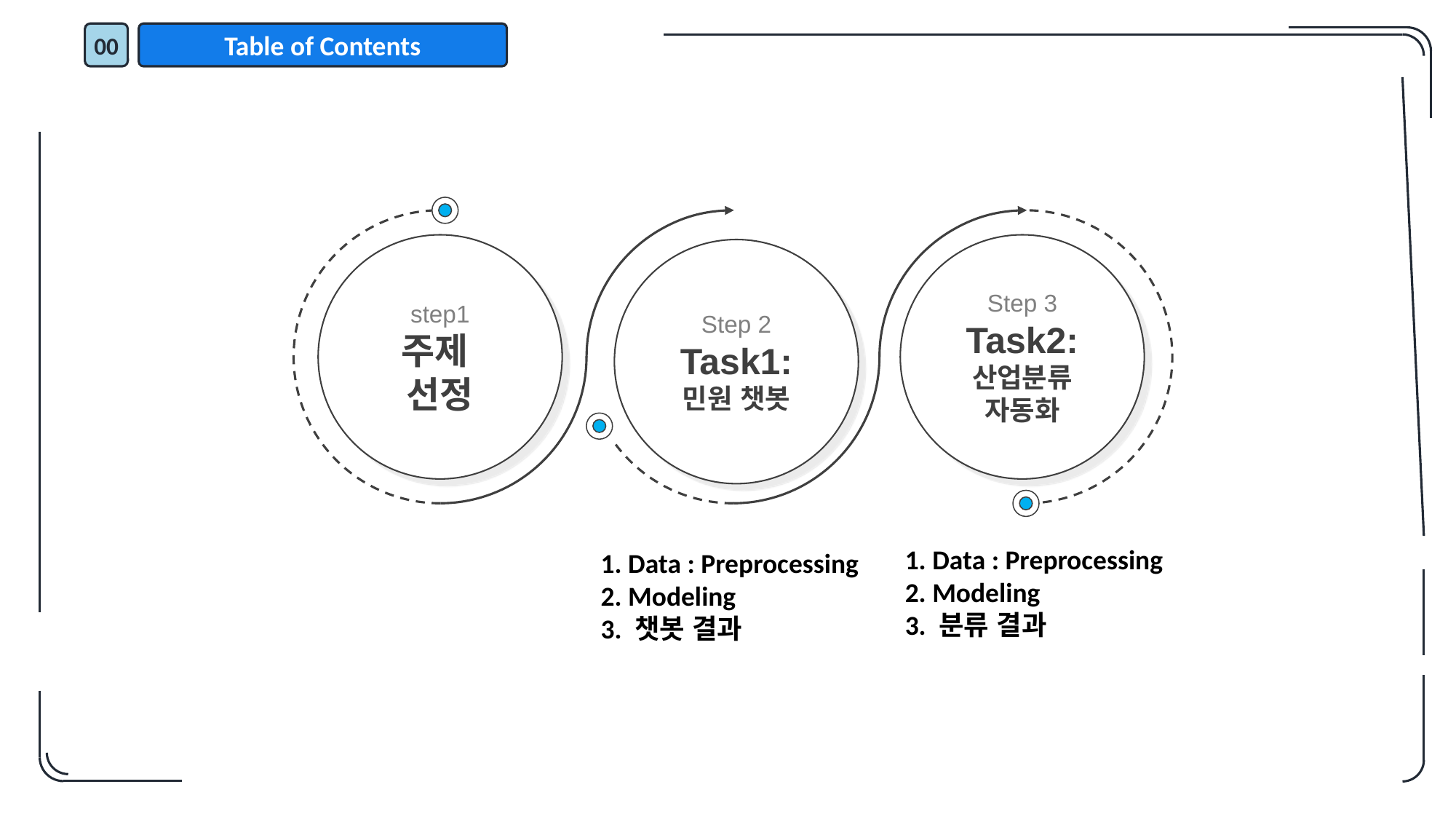

00
Table of Contents

step1
주제
선정
Step 3
Task2:
산업분류 자동화
Step 2
Task1: 민원 챗봇

1. Data : Preprocessing
2. Modeling
3. 분류 결과
1. Data : Preprocessing
2. Modeling
3. 챗봇 결과